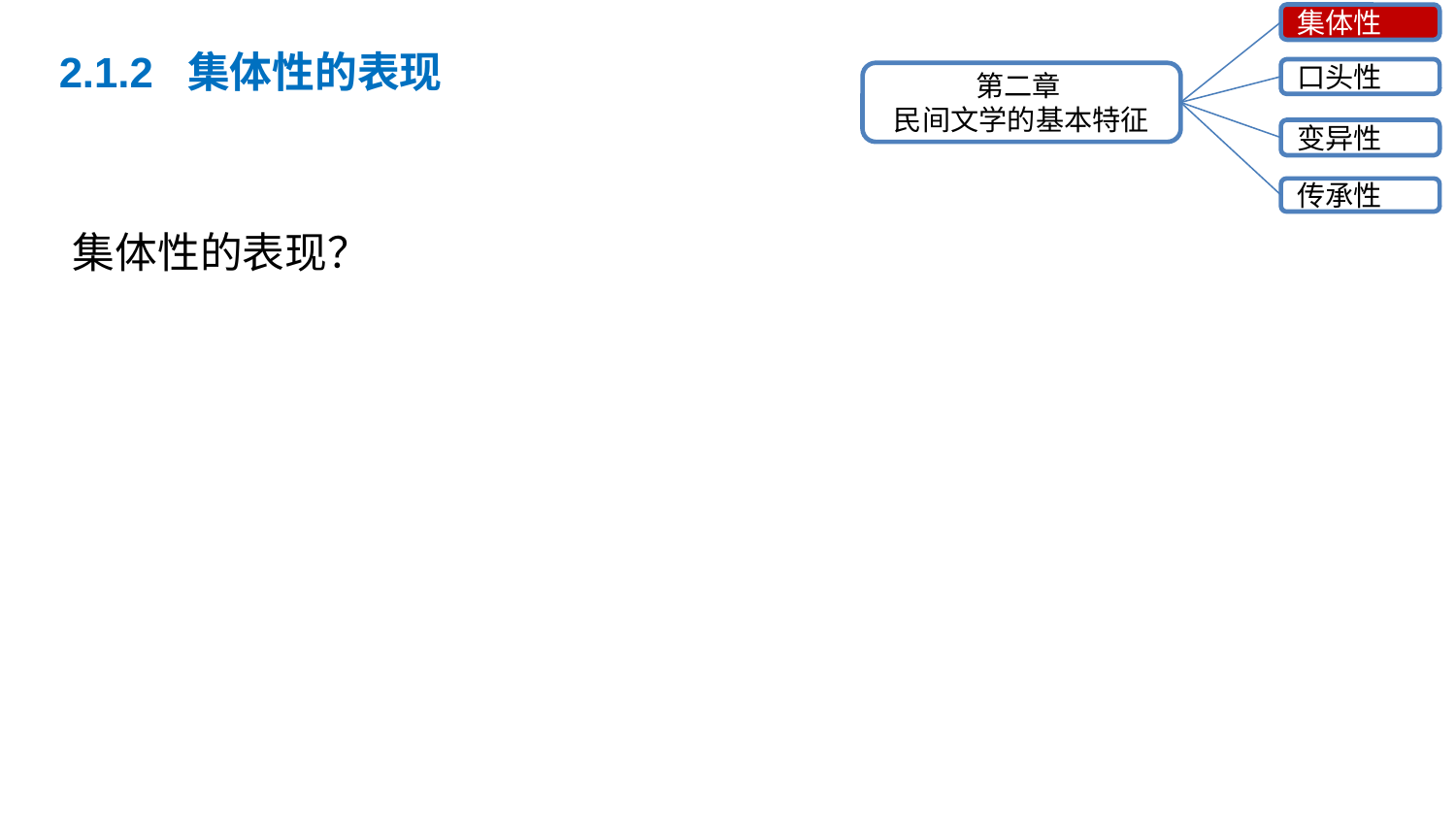

集体性
口头性
第二章
民间文学的基本特征
变异性
传承性
2.1.2  集体性的表现
集体性的表现？